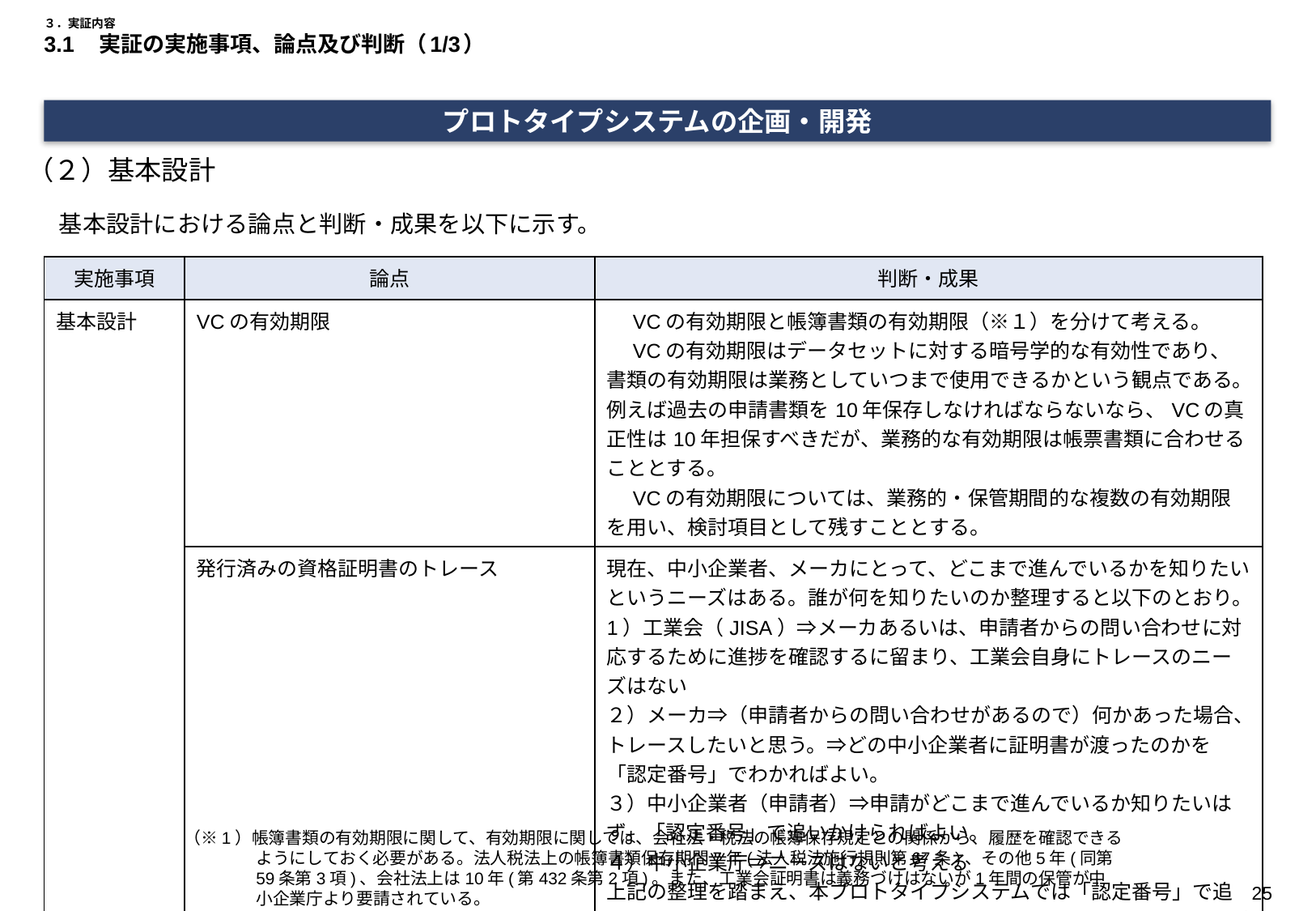

# ３．実証内容 3.1　実証の実施事項、論点及び判断（1/3）
プロトタイプシステムの企画・開発
（２）基本設計
基本設計における論点と判断・成果を以下に示す。
| 実施事項 | 論点 | 判断・成果 |
| --- | --- | --- |
| 基本設計 | VCの有効期限 | VCの有効期限と帳簿書類の有効期限（※１）を分けて考える。 　VCの有効期限はデータセットに対する暗号学的な有効性であり、書類の有効期限は業務としていつまで使用できるかという観点である。例えば過去の申請書類を10年保存しなければならないなら、VCの真正性は10年担保すべきだが、業務的な有効期限は帳票書類に合わせることとする。 　VCの有効期限については、業務的・保管期間的な複数の有効期限を用い、検討項目として残すこととする。 |
|  | 発行済みの資格証明書のトレース | 現在、中小企業者、メーカにとって、どこまで進んでいるかを知りたいというニーズはある。誰が何を知りたいのか整理すると以下のとおり。 1）工業会（JISA）⇒メーカあるいは、申請者からの問い合わせに対応するために進捗を確認するに留まり、工業会自身にトレースのニーズはない ２）メーカ⇒（申請者からの問い合わせがあるので）何かあった場合、トレースしたいと思う。⇒どの中小企業者に証明書が渡ったのかを「認定番号」でわかればよい。 ３）中小企業者（申請者）⇒申請がどこまで進んでいるか知りたいはず。「認定番号」で追いかけらればよい。 ４）中小企業庁⇒ニーズはないと考える 上記の整理を踏まえ、本プロトタイプシステムでは「認定番号」で追いかけられるレベルとする。認定番号を以て、Holder,Verifier共に誰が発行したのか、誰が検証したのかをトレースすることができると考える。 |
（※1）帳簿書類の有効期限に関して、有効期限に関しては、会社法・税法の帳簿保存規定との関係から、履歴を確認できるようにしておく必要がある。法人税法上の帳簿書類保存期間7年(法人税法施行規則第67条)、その他5年(同第59条第3項)、会社法上は10年(第432条第2項)。また、工業会証明書は義務づけはないが1年間の保管が中小企業庁より要請されている。